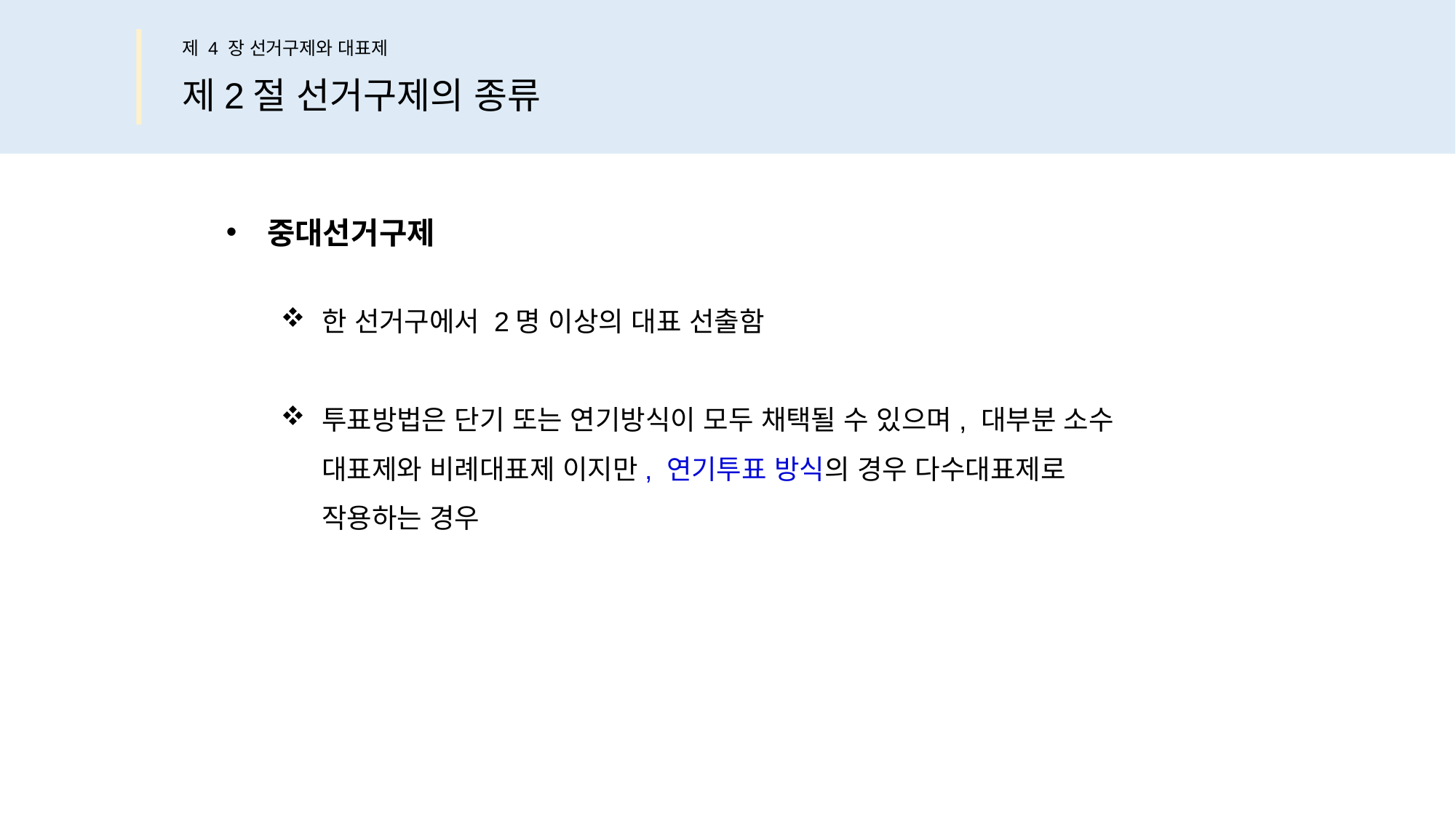

제 4 장 선거구제와 대표제
제2절 선거구제의 종류
중대선거구제

한 선거구에서 2명 이상의 대표 선출함

투표방법은 단기 또는 연기방식이 모두 채택될 수 있으며, 대부분 소수
대표제와 비례대표제 이지만, 연기투표 방식의 경우 다수대표제로
작용하는 경우